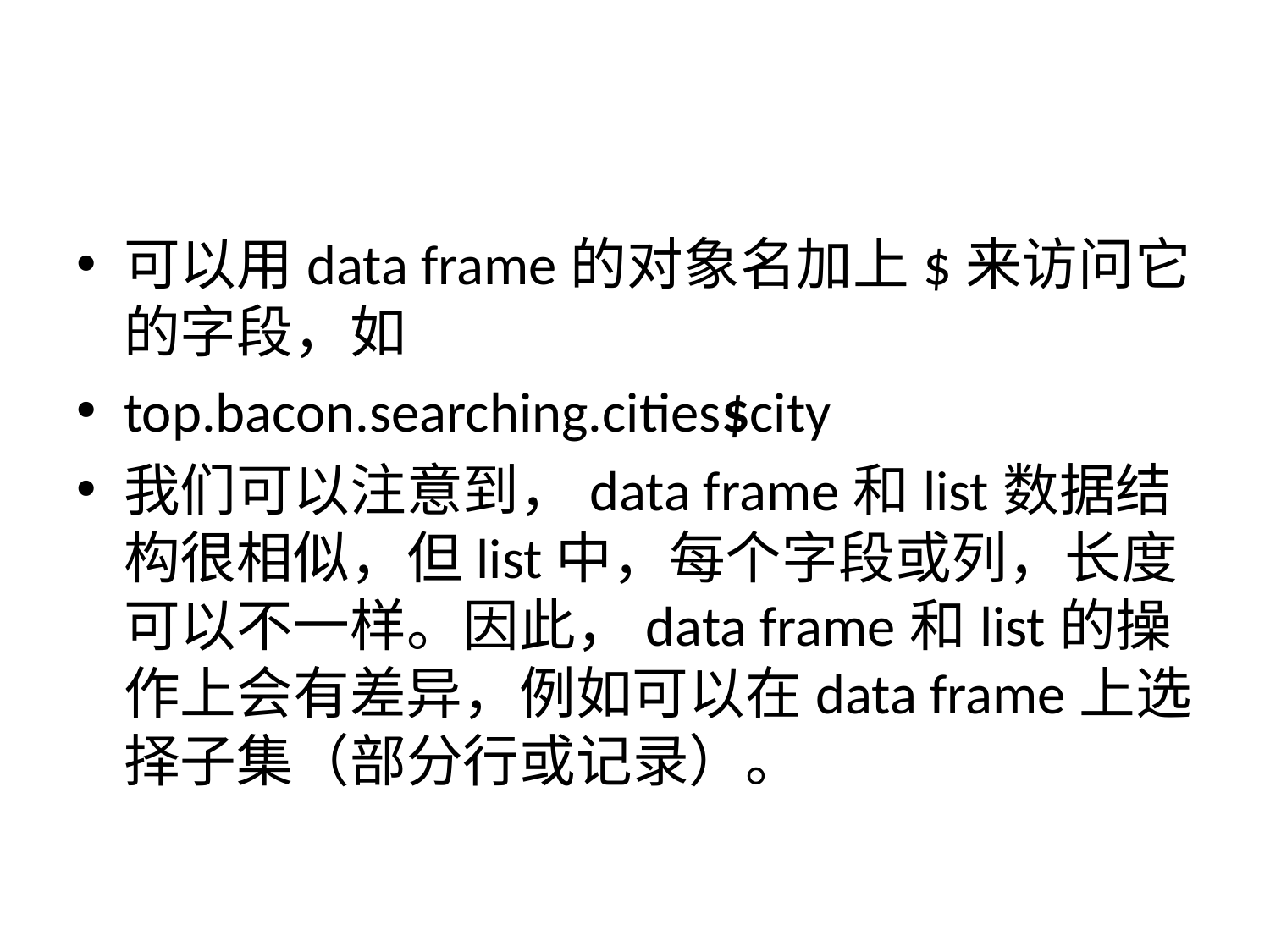

#
可以用data frame的对象名加上$来访问它的字段，如
top.bacon.searching.cities$city
我们可以注意到，data frame和list数据结构很相似，但list中，每个字段或列，长度可以不一样。因此，data frame和list的操作上会有差异，例如可以在data frame上选择子集（部分行或记录）。